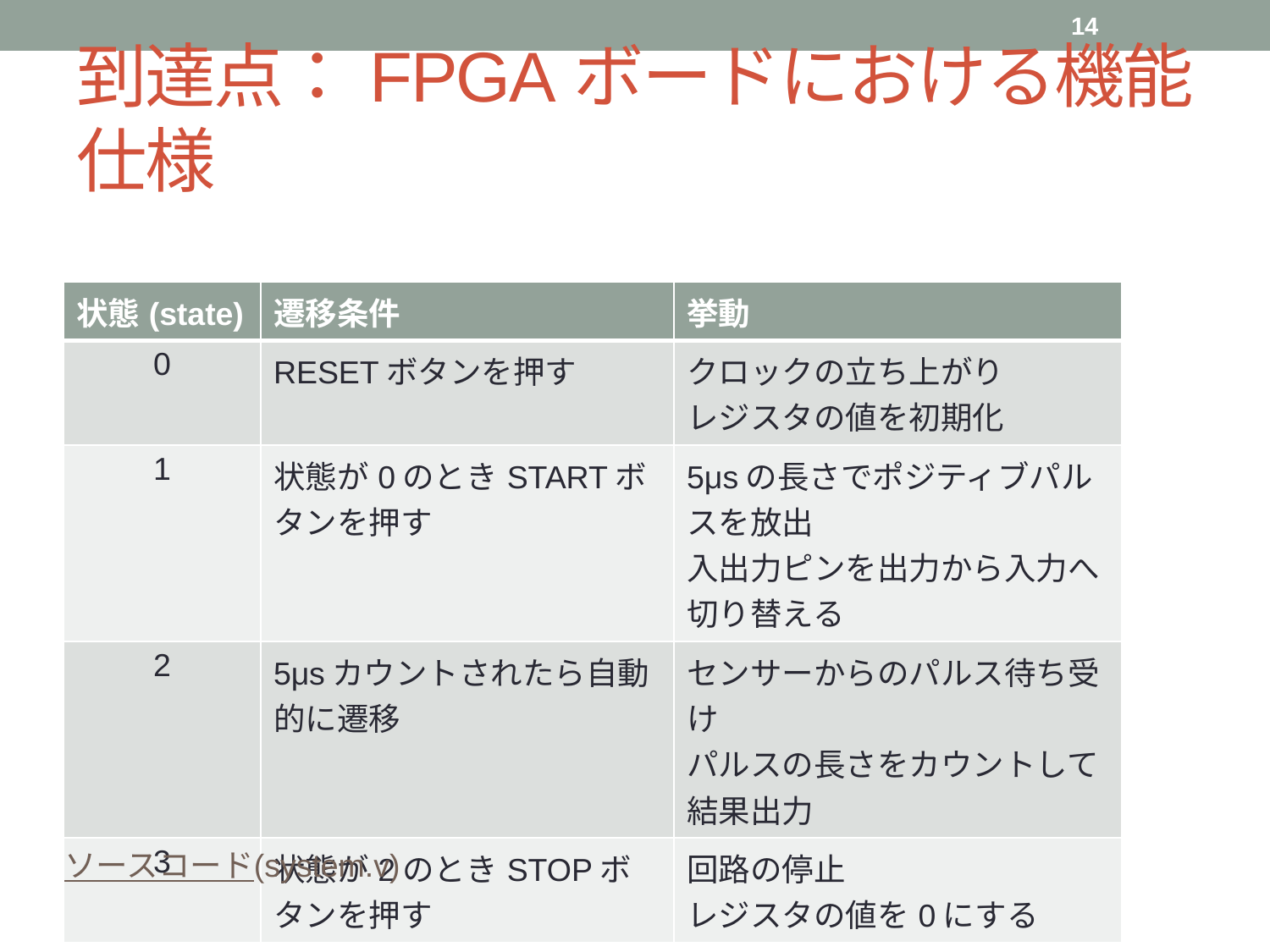

14
# 到達点：FPGAボードにおける機能仕様
| 状態(state) | 遷移条件 | 挙動 |
| --- | --- | --- |
| 0 | RESETボタンを押す | クロックの立ち上がり レジスタの値を初期化 |
| 1 | 状態が0のときSTARTボタンを押す | 5μsの長さでポジティブパルスを放出 入出力ピンを出力から入力へ切り替える |
| 2 | 5μsカウントされたら自動的に遷移 | センサーからのパルス待ち受け パルスの長さをカウントして結果出力 |
| 3 | 状態が2のときSTOPボタンを押す | 回路の停止 レジスタの値を0にする |
ソースコード(system.v)